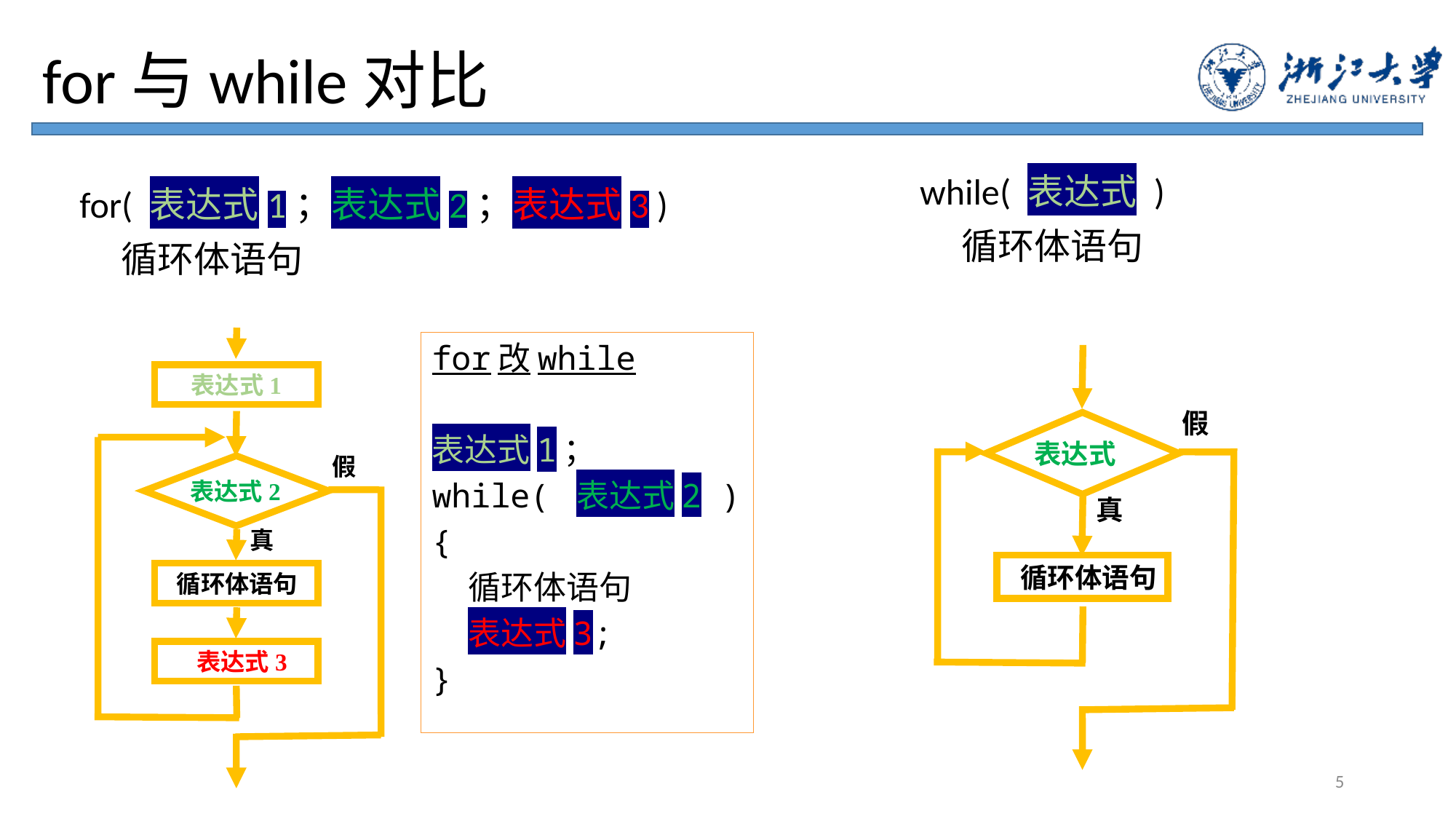

# for与while对比
while( 表达式 )
    循环体语句

for( 表达式1；表达式2；表达式3 )
    循环体语句

表达式1

假
表达式2

真

 循环体语句

 表达式3

for改while

表达式1；
while( 表达式2 )
{
    循环体语句
    表达式3;
}

假
表达式

真

 循环体语句

5